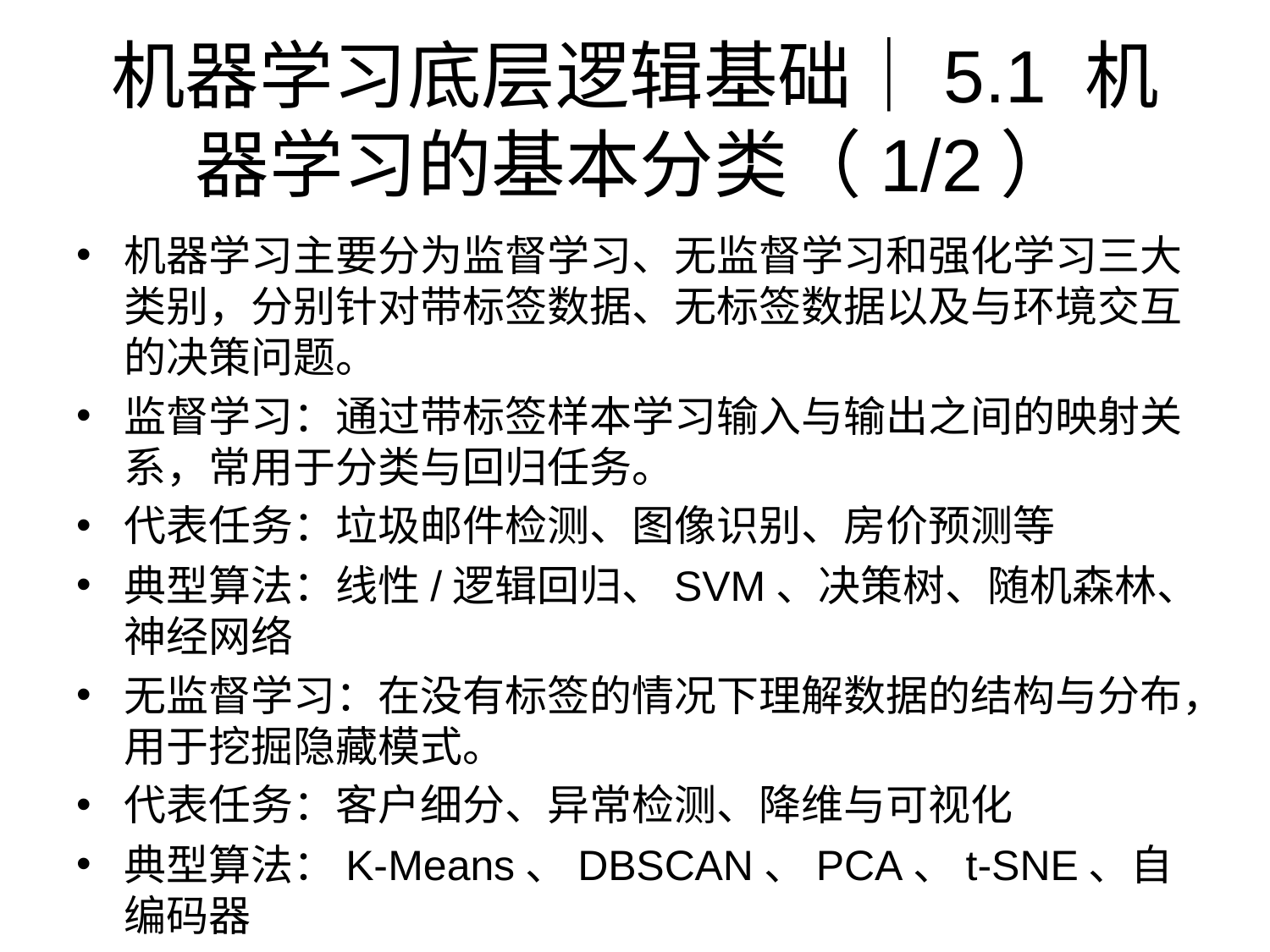

# 机器学习底层逻辑基础｜5.1 机器学习的基本分类（1/2）
机器学习主要分为监督学习、无监督学习和强化学习三大类别，分别针对带标签数据、无标签数据以及与环境交互的决策问题。
监督学习：通过带标签样本学习输入与输出之间的映射关系，常用于分类与回归任务。
代表任务：垃圾邮件检测、图像识别、房价预测等
典型算法：线性/逻辑回归、SVM、决策树、随机森林、神经网络
无监督学习：在没有标签的情况下理解数据的结构与分布，用于挖掘隐藏模式。
代表任务：客户细分、异常检测、降维与可视化
典型算法：K-Means、DBSCAN、PCA、t-SNE、自编码器
强化学习：智能体通过与环境交互、基于奖励信号逐步学习最优策略。